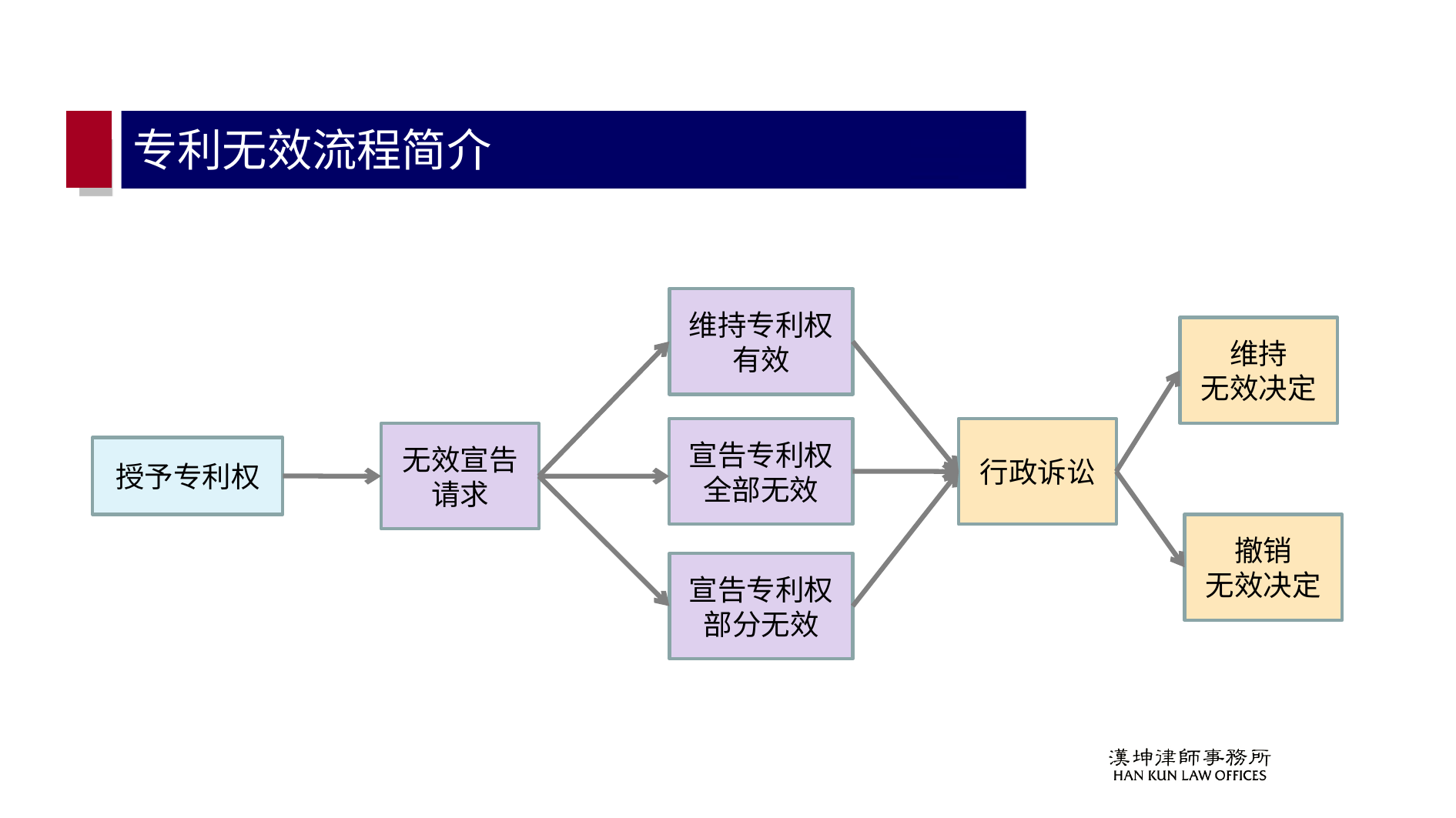

# 专利无效流程简介

维持专利权有效
维持
无效决定
宣告专利权全部无效
行政诉讼
无效宣告请求
授予专利权
撤销
无效决定
宣告专利权部分无效